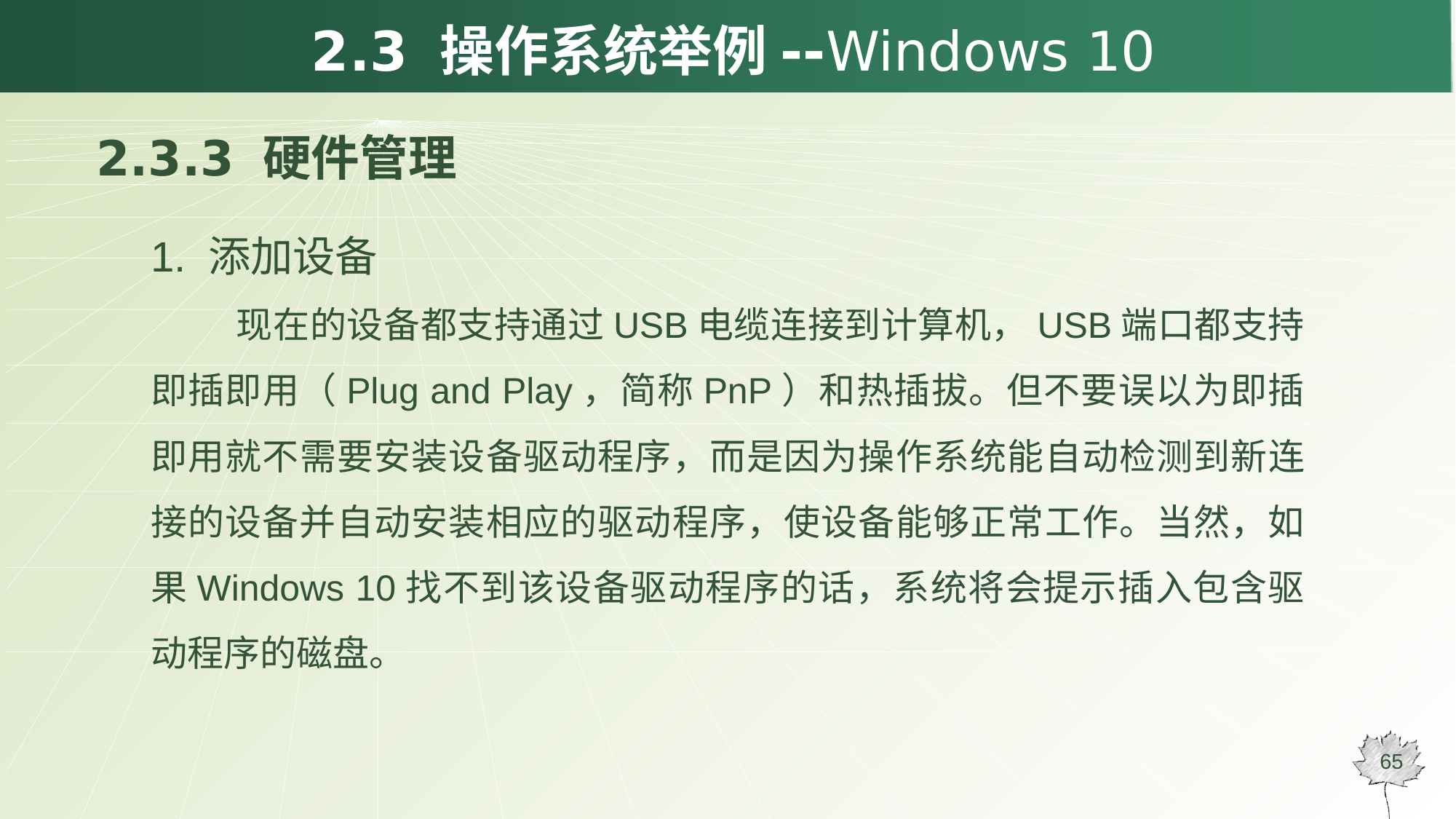

# 2.3 操作系统举例--Windows 10
2.3.3 硬件管理
1. 添加设备
现在的设备都支持通过USB电缆连接到计算机，USB端口都支持即插即用（Plug and Play，简称PnP）和热插拔。但不要误以为即插即用就不需要安装设备驱动程序，而是因为操作系统能自动检测到新连接的设备并自动安装相应的驱动程序，使设备能够正常工作。当然，如果Windows 10找不到该设备驱动程序的话，系统将会提示插入包含驱动程序的磁盘。
65